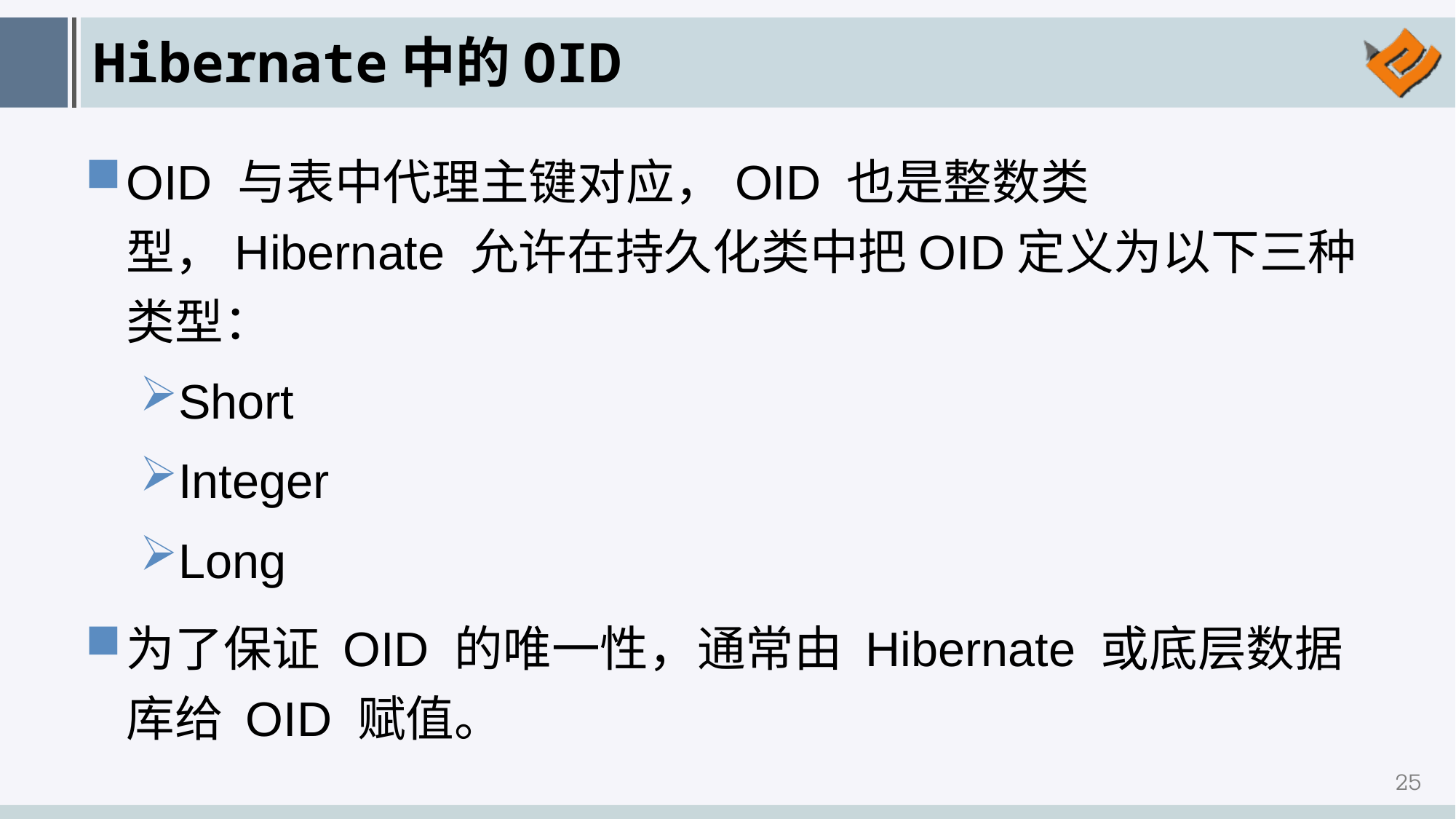

# Hibernate中的OID
OID 与表中代理主键对应，OID 也是整数类型，Hibernate 允许在持久化类中把OID定义为以下三种类型：
Short
Integer
Long
为了保证 OID 的唯一性，通常由 Hibernate 或底层数据库给 OID 赋值。